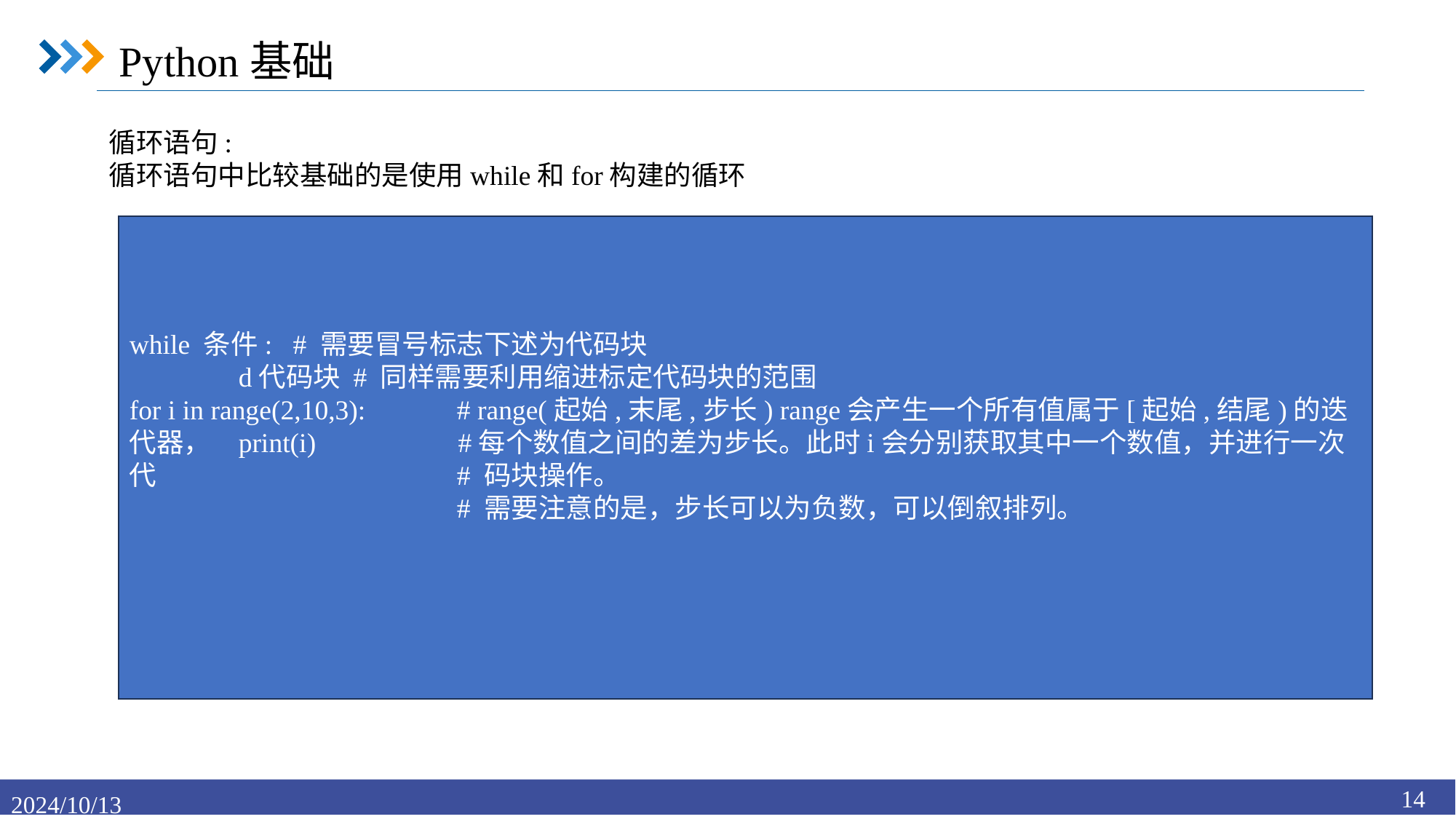

Python基础
循环语句:
循环语句中比较基础的是使用while和for构建的循环

while 条件:   # 需要冒号标志下述为代码块
	d代码块 # 同样需要利用缩进标定代码块的范围
for i in range(2,10,3):	# range(起始,末尾,步长) range会产生一个所有值属于[起始,结尾)的迭代器，	print(i)	                #每个数值之间的差为步长。此时i会分别获取其中一个数值，并进行一次代			# 码块操作。
			# 需要注意的是，步长可以为负数，可以倒叙排列。